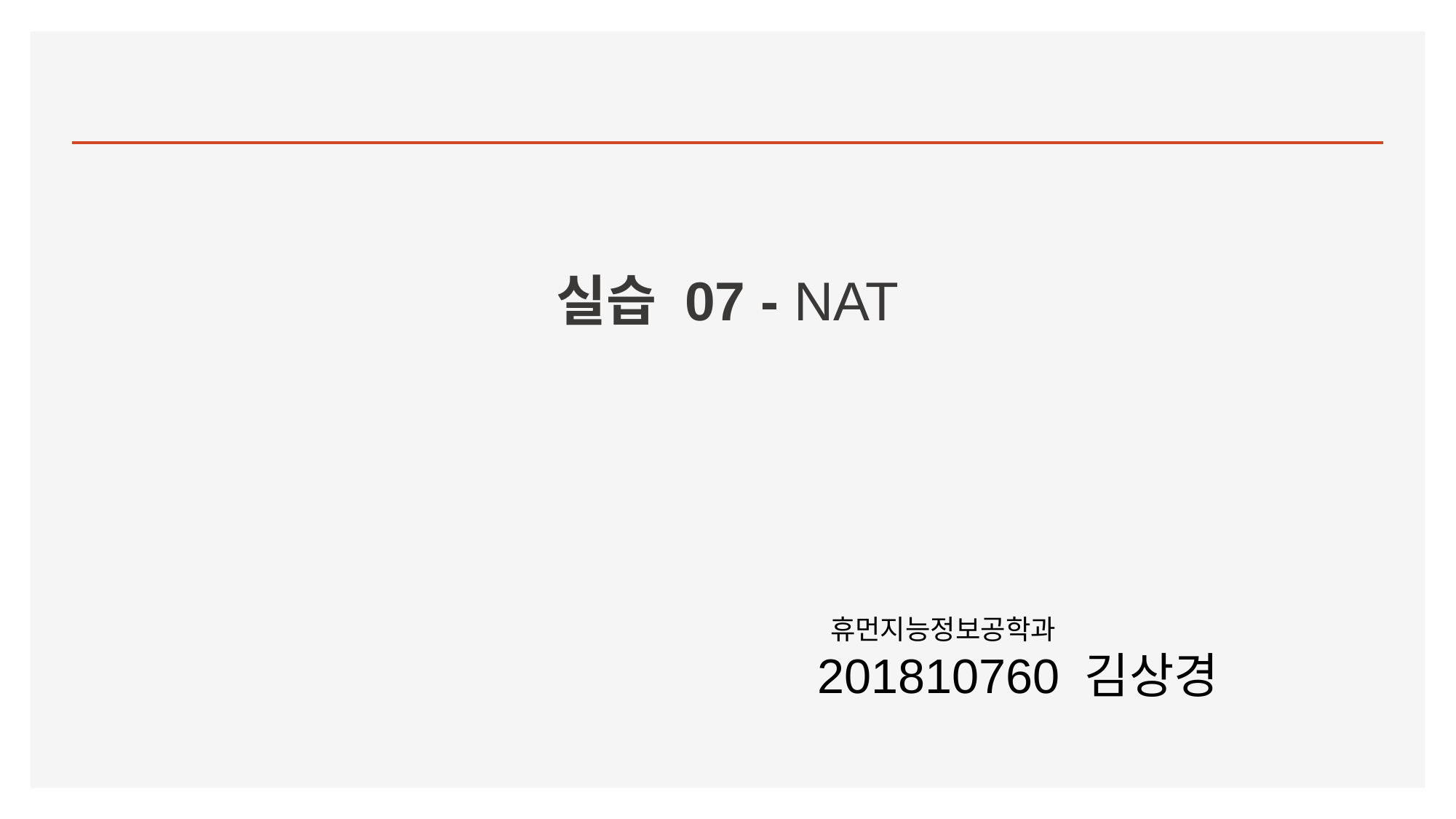

# 실습 07 - NAT
 휴먼지능정보공학과
201810760 김상경